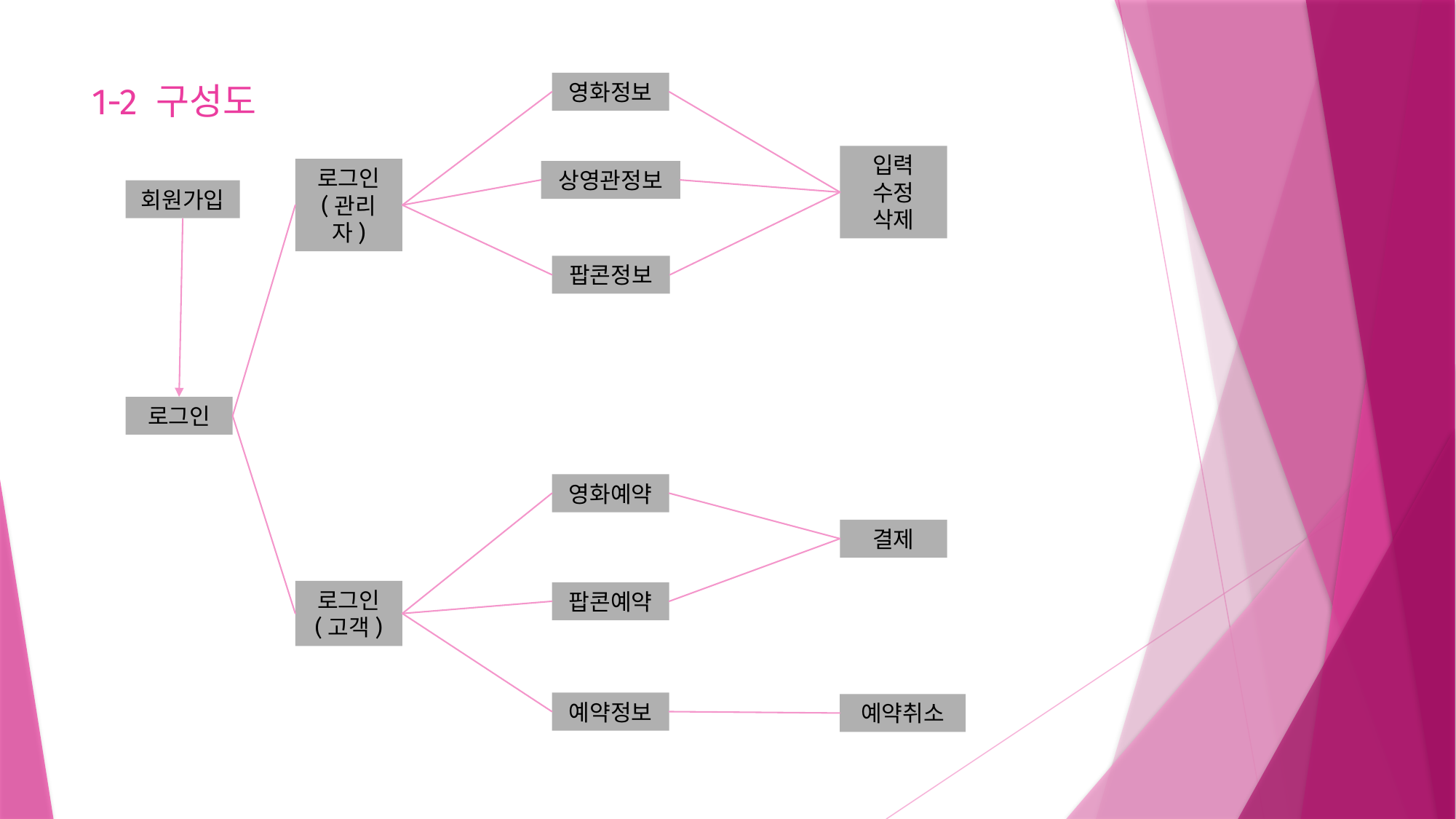

# 1-2 구성도
영화정보
입력
수정
삭제
로그인
(관리자)
상영관정보
회원가입
팝콘정보
로그인
영화예약
결제
로그인
(고객)
팝콘예약
예약정보
예약취소